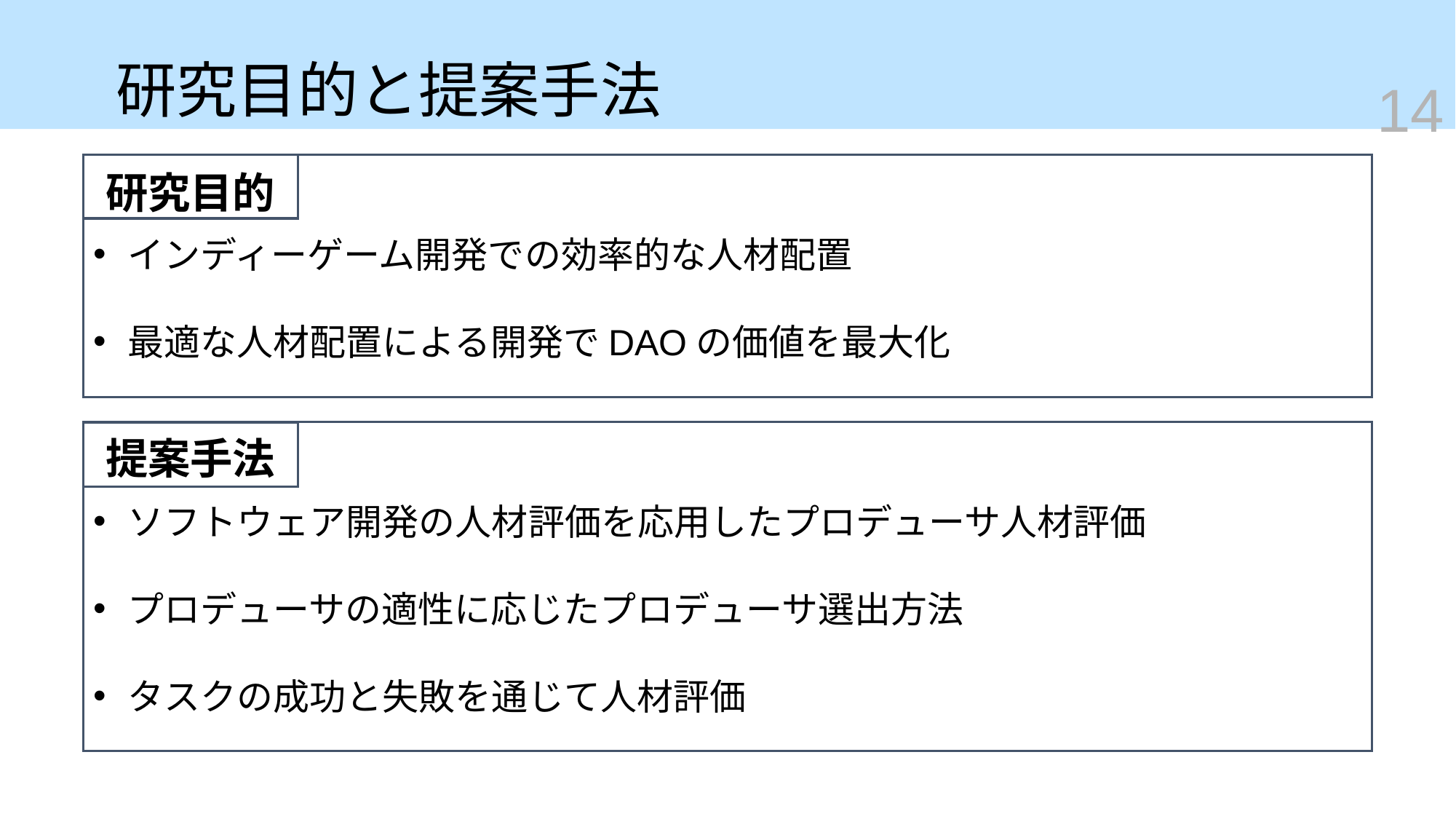

# 研究目的と提案手法
14

インディーゲーム開発での効率的な人材配置

最適な人材配置による開発でDAOの価値を最大化

研究目的

提案手法
ソフトウェア開発の人材評価を応用したプロデューサ人材評価

プロデューサの適性に応じたプロデューサ選出方法

タスクの成功と失敗を通じて人材評価